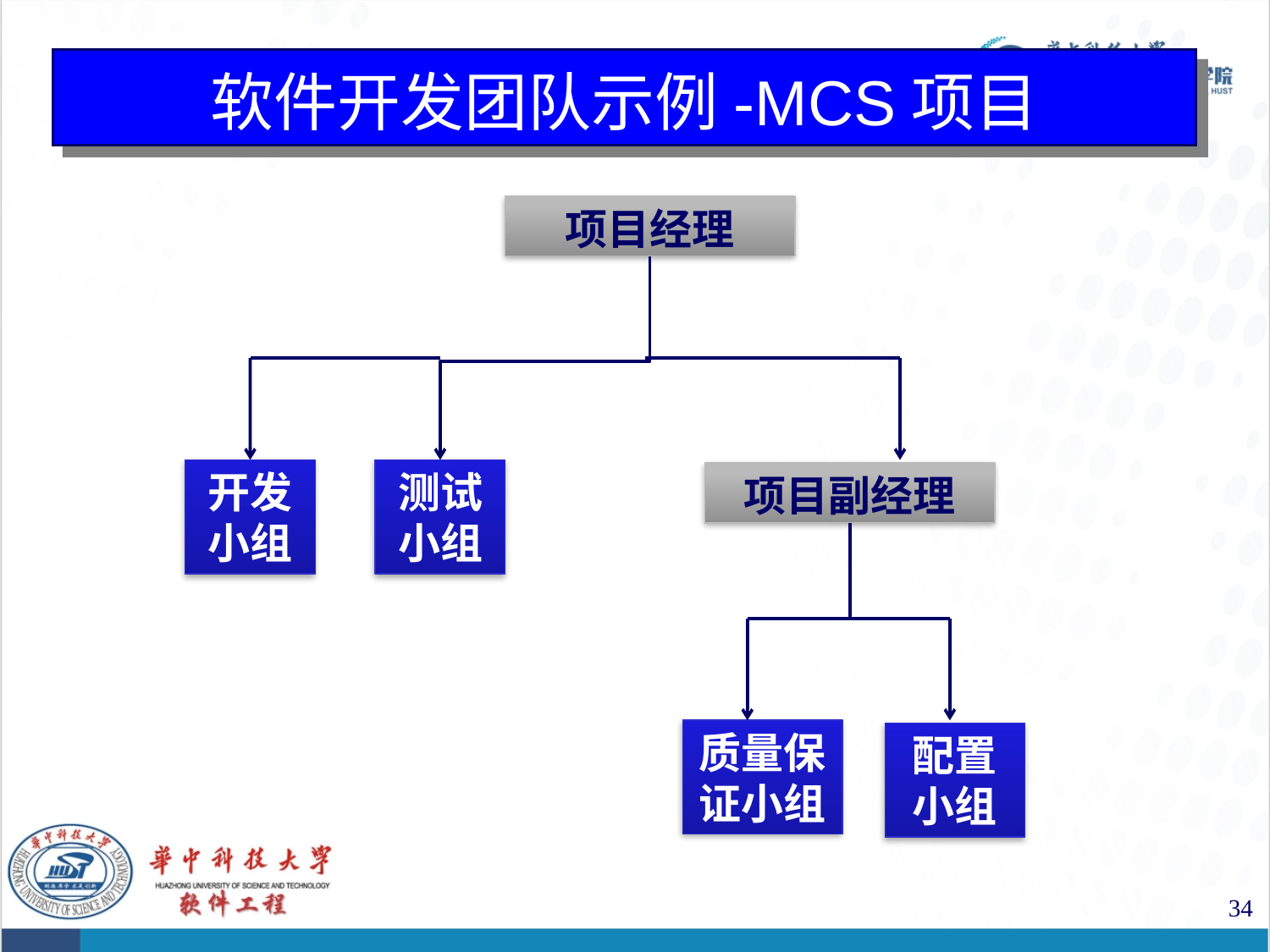

# 软件开发团队示例-MCS项目
项目经理
开发小组
测试小组
项目副经理
质量保证小组
配置小组
34